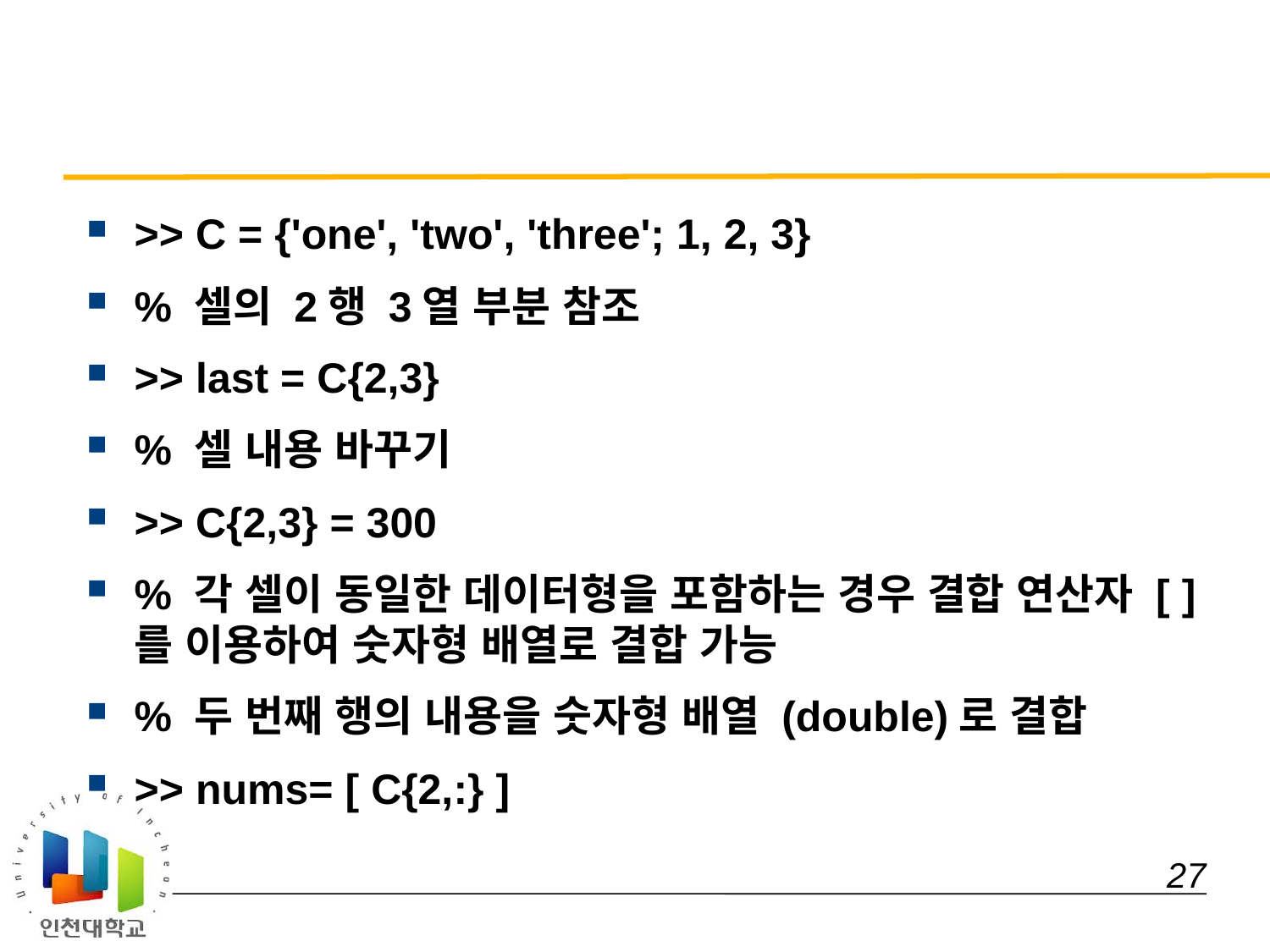

#
>> C = {'one', 'two', 'three'; 1, 2, 3}
% 셀의 2행 3열 부분 참조
>> last = C{2,3}
% 셀 내용 바꾸기
>> C{2,3} = 300
% 각 셀이 동일한 데이터형을 포함하는 경우 결합 연산자 [ ] 를 이용하여 숫자형 배열로 결합 가능
% 두 번째 행의 내용을 숫자형 배열 (double)로 결합
>> nums= [ C{2,:} ]
 27